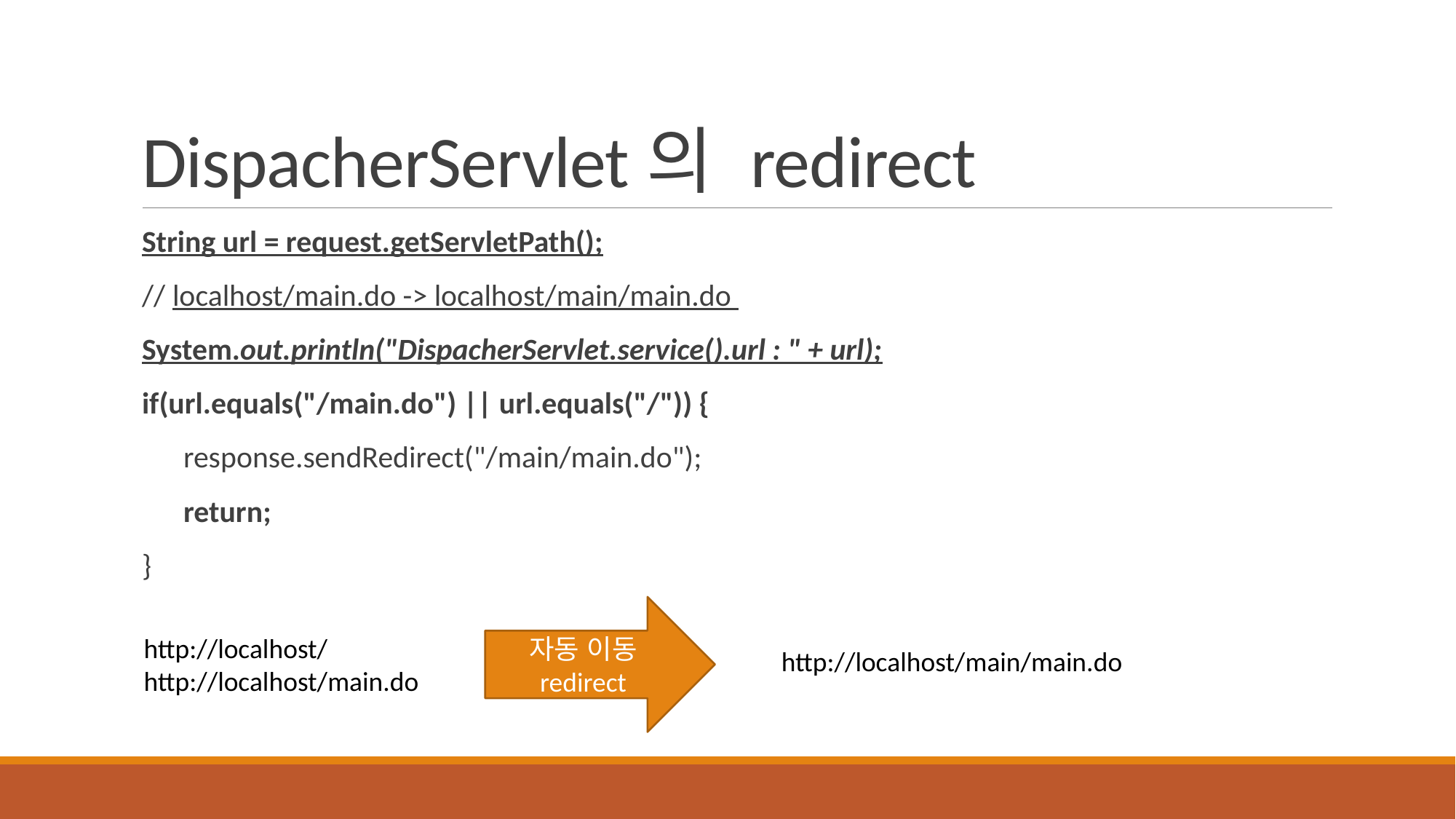

# DispacherServlet의 redirect
String url = request.getServletPath();
// localhost/main.do -> localhost/main/main.do
System.out.println("DispacherServlet.service().url : " + url);
if(url.equals("/main.do") || url.equals("/")) {
      response.sendRedirect("/main/main.do");
      return;
}

자동 이동
redirect
http://localhost/
http://localhost/main.do
http://localhost/main/main.do